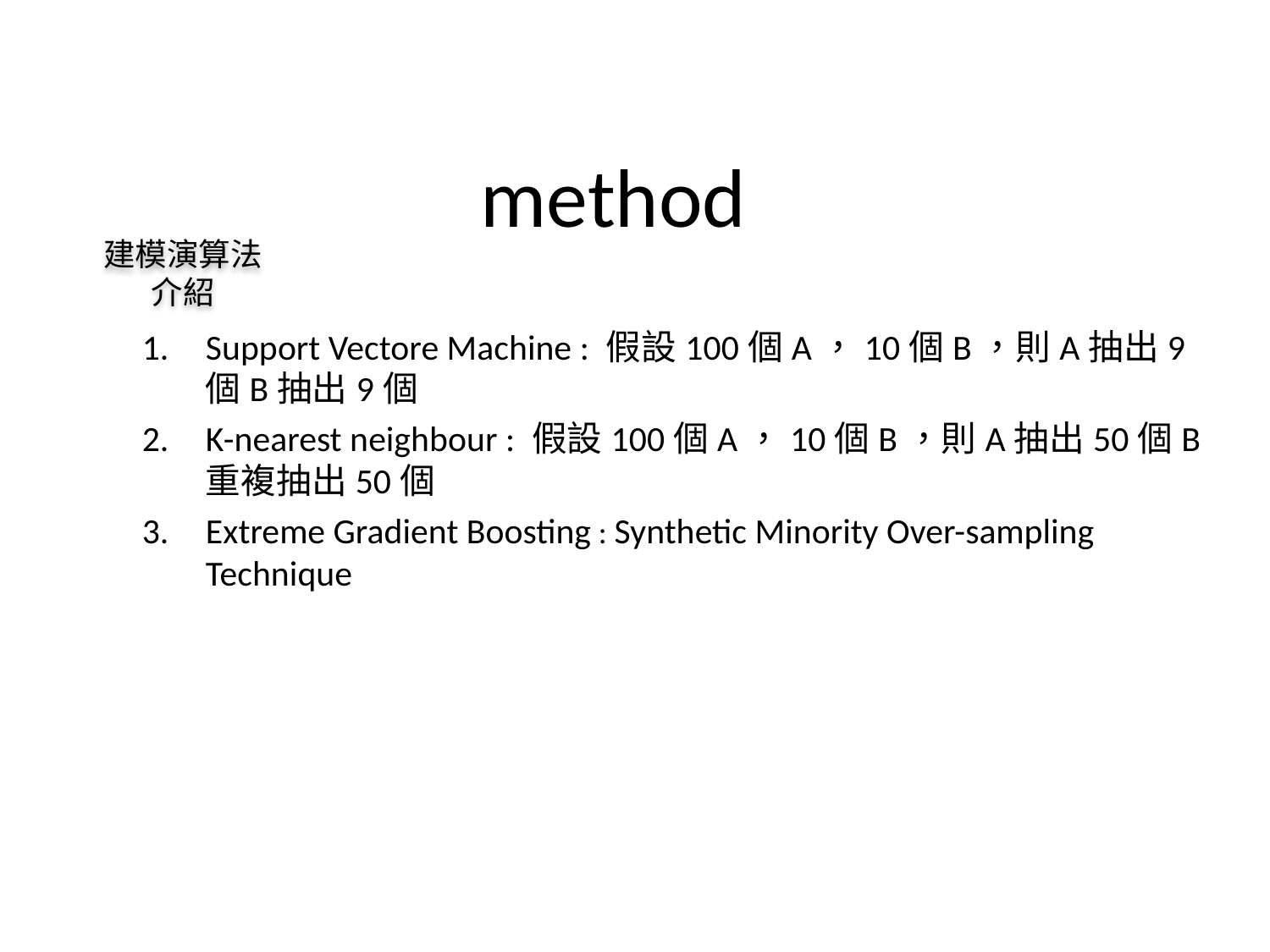

# method
建模演算法
介紹
Support Vectore Machine : 假設100個A，10個B，則A抽出9個B抽出9個
K-nearest neighbour : 假設100個A，10個B，則A抽出50個B重複抽出50個
Extreme Gradient Boosting : Synthetic Minority Over-sampling Technique